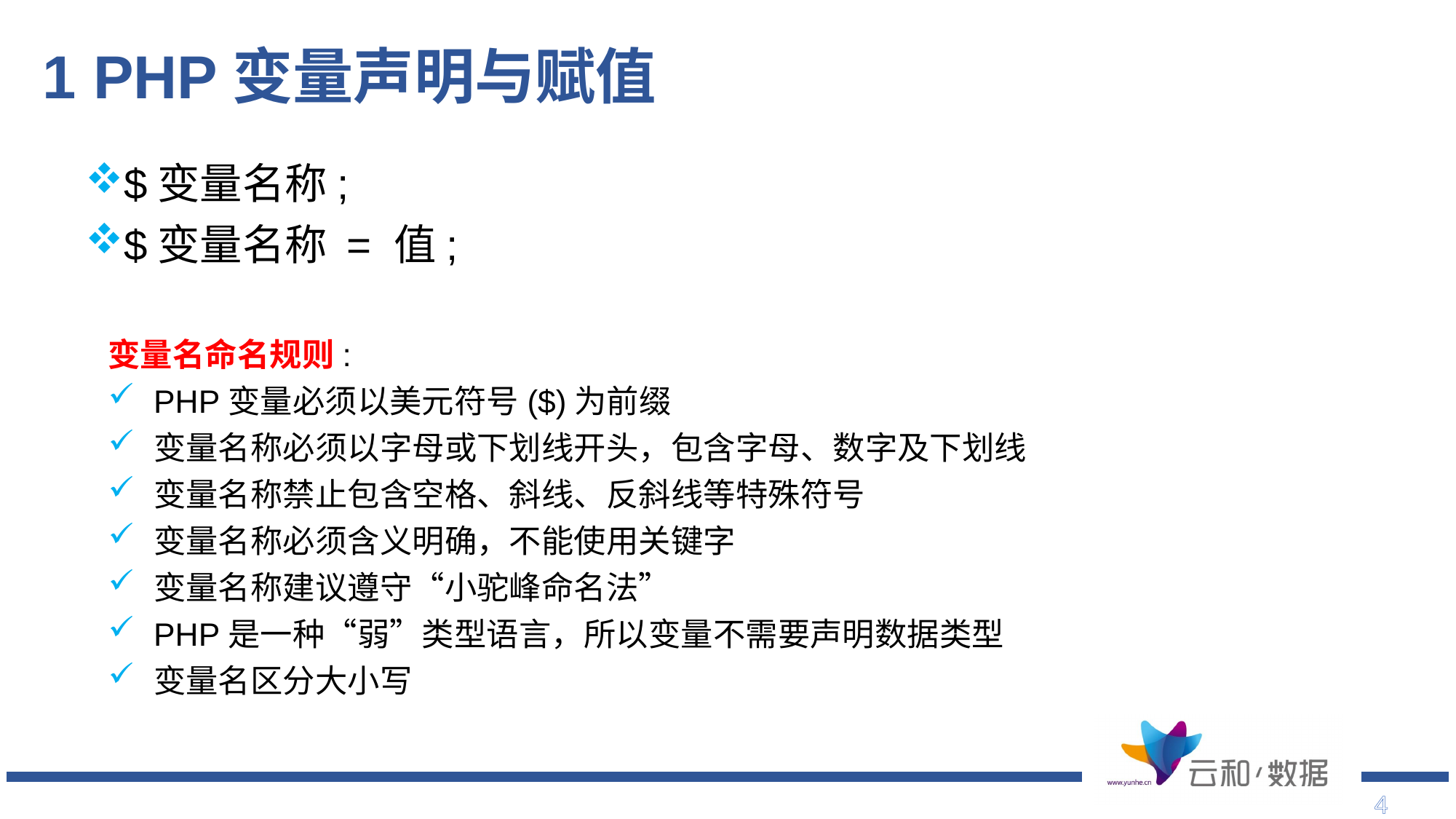

# 1 PHP变量声明与赋值
$变量名称;
$变量名称 = 值;
变量名命名规则:
PHP变量必须以美元符号($)为前缀
变量名称必须以字母或下划线开头，包含字母、数字及下划线
变量名称禁止包含空格、斜线、反斜线等特殊符号
变量名称必须含义明确，不能使用关键字
变量名称建议遵守“小驼峰命名法”
PHP是一种“弱”类型语言，所以变量不需要声明数据类型
变量名区分大小写